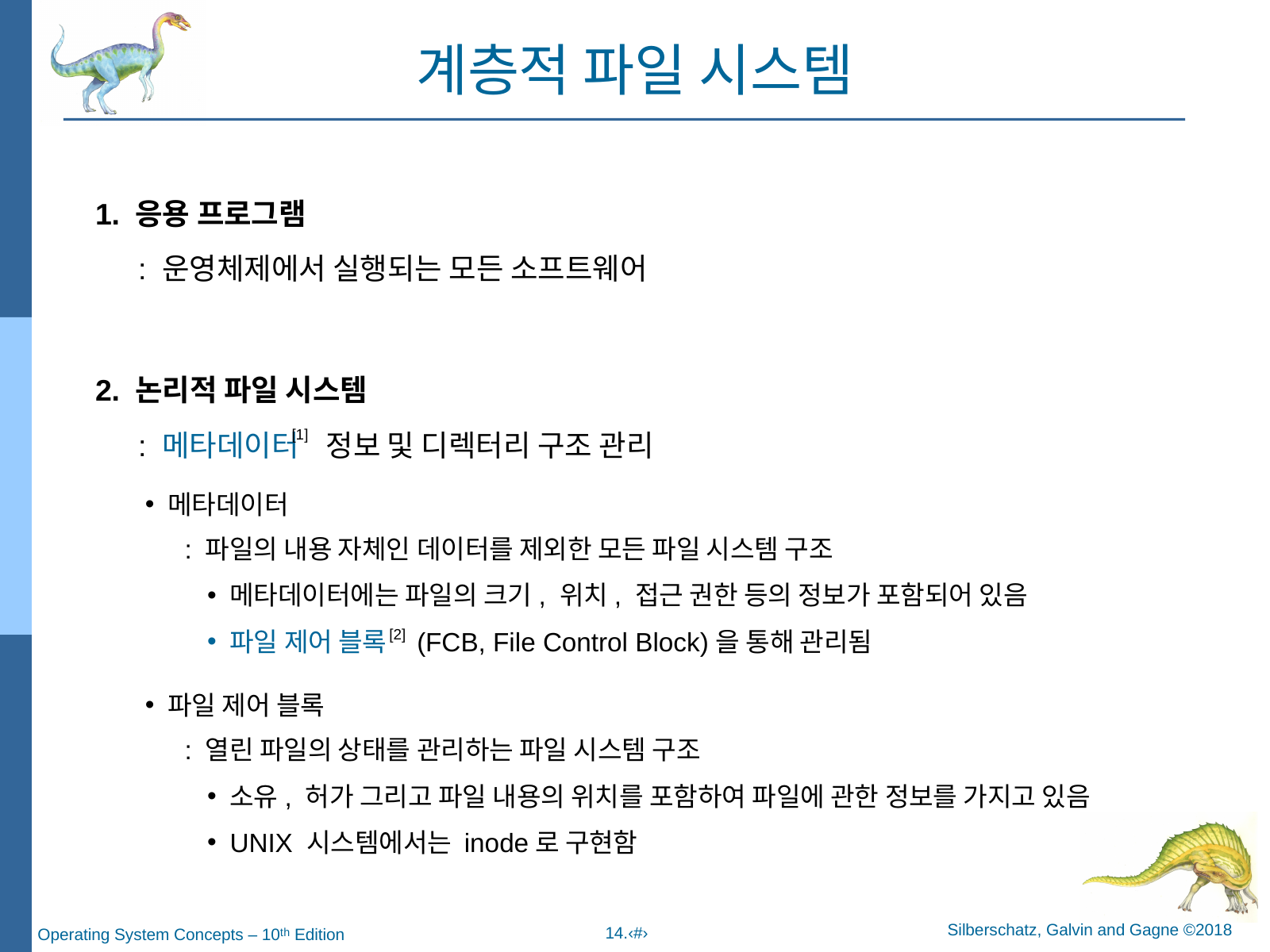

계층적 파일 시스템

1. 응용 프로그램
: 운영체제에서 실행되는 모든 소프트웨어

2. 논리적 파일 시스템
: 메타데이터    정보 및 디렉터리 구조 관리
[1]
메타데이터
: 파일의 내용 자체인 데이터를 제외한 모든 파일 시스템 구조
메타데이터에는 파일의 크기, 위치, 접근 권한 등의 정보가 포함되어 있음
파일 제어 블록    (FCB, File Control Block)을 통해 관리됨
[2]

파일 제어 블록
: 열린 파일의 상태를 관리하는 파일 시스템 구조
소유, 허가 그리고 파일 내용의 위치를 포함하여 파일에 관한 정보를 가지고 있음
UNIX 시스템에서는 inode로 구현함

Silberschatz, Galvin and Gagne ©2018
14.‹#›
Operating System Concepts – 10ᵗʰ Edition